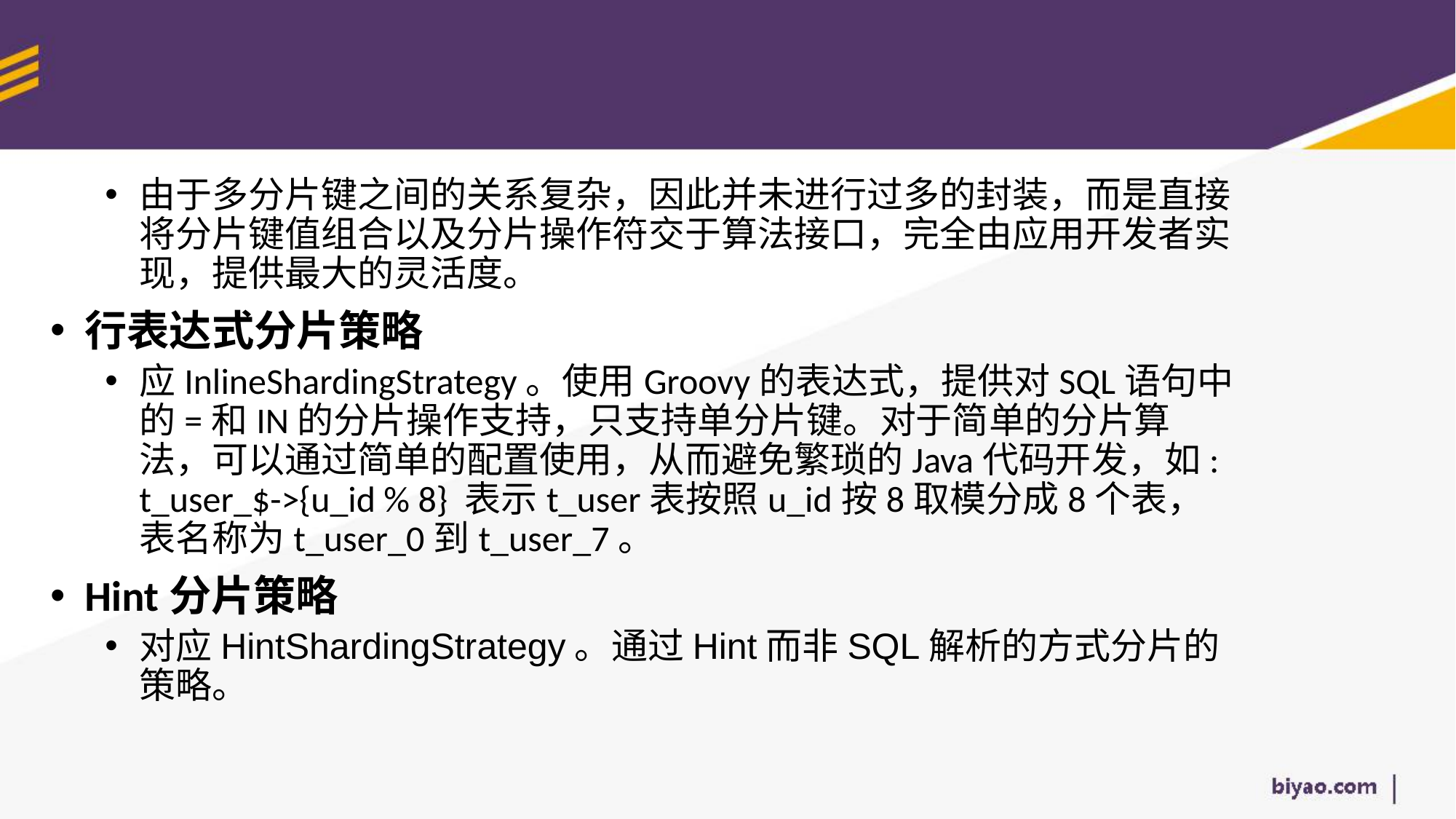

由于多分片键之间的关系复杂，因此并未进行过多的封装，而是直接将分片键值组合以及分片操作符交于算法接口，完全由应用开发者实现，提供最大的灵活度。
行表达式分片策略
应InlineShardingStrategy。使用Groovy的表达式，提供对SQL语句中的=和IN的分片操作支持，只支持单分片键。对于简单的分片算法，可以通过简单的配置使用，从而避免繁琐的Java代码开发，如: t_user_$->{u_id % 8} 表示t_user表按照u_id按8取模分成8个表，表名称为t_user_0到t_user_7。
Hint分片策略
对应HintShardingStrategy。通过Hint而非SQL解析的方式分片的策略。